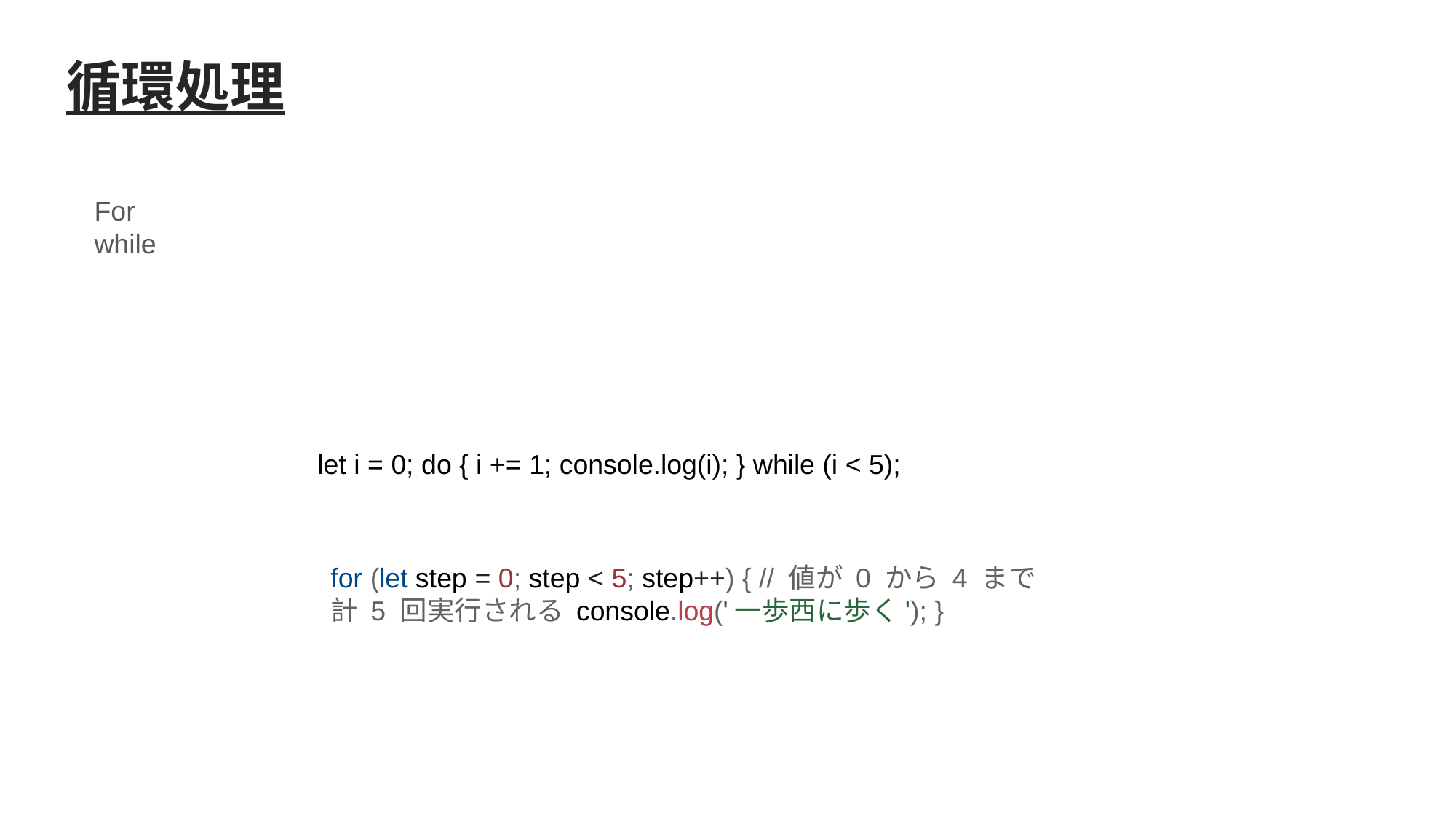

循環処理
For
while
let i = 0; do { i += 1; console.log(i); } while (i < 5);
for (let step = 0; step < 5; step++) { // 値が 0 から 4 まで計 5 回実行される console.log('一歩西に歩く'); }